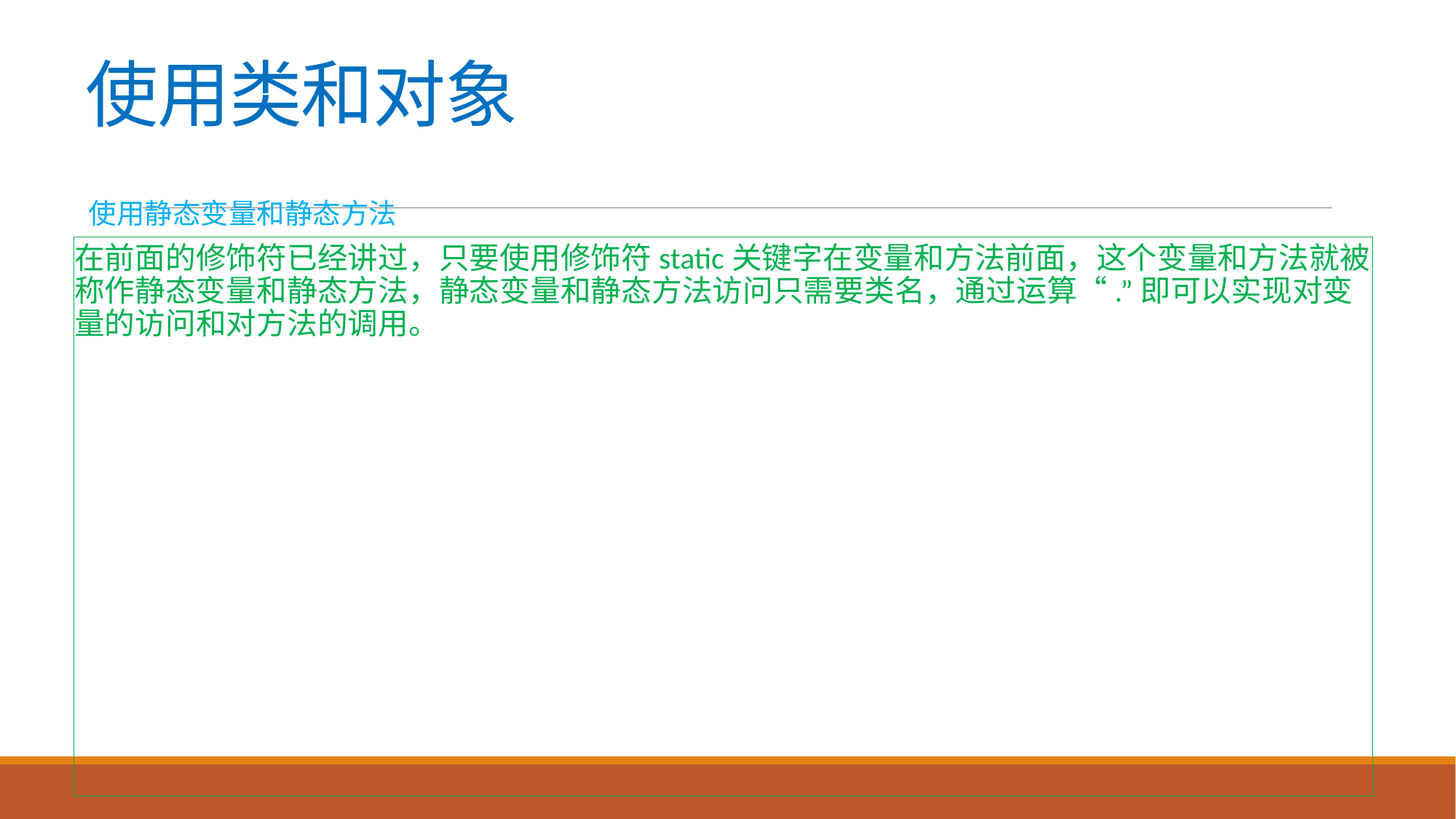

# 使用类和对象

使用静态变量和静态方法
在前面的修饰符已经讲过，只要使用修饰符static关键字在变量和方法前面，这个变量和方法就被称作静态变量和静态方法，静态变量和静态方法访问只需要类名，通过运算“.”即可以实现对变量的访问和对方法的调用。